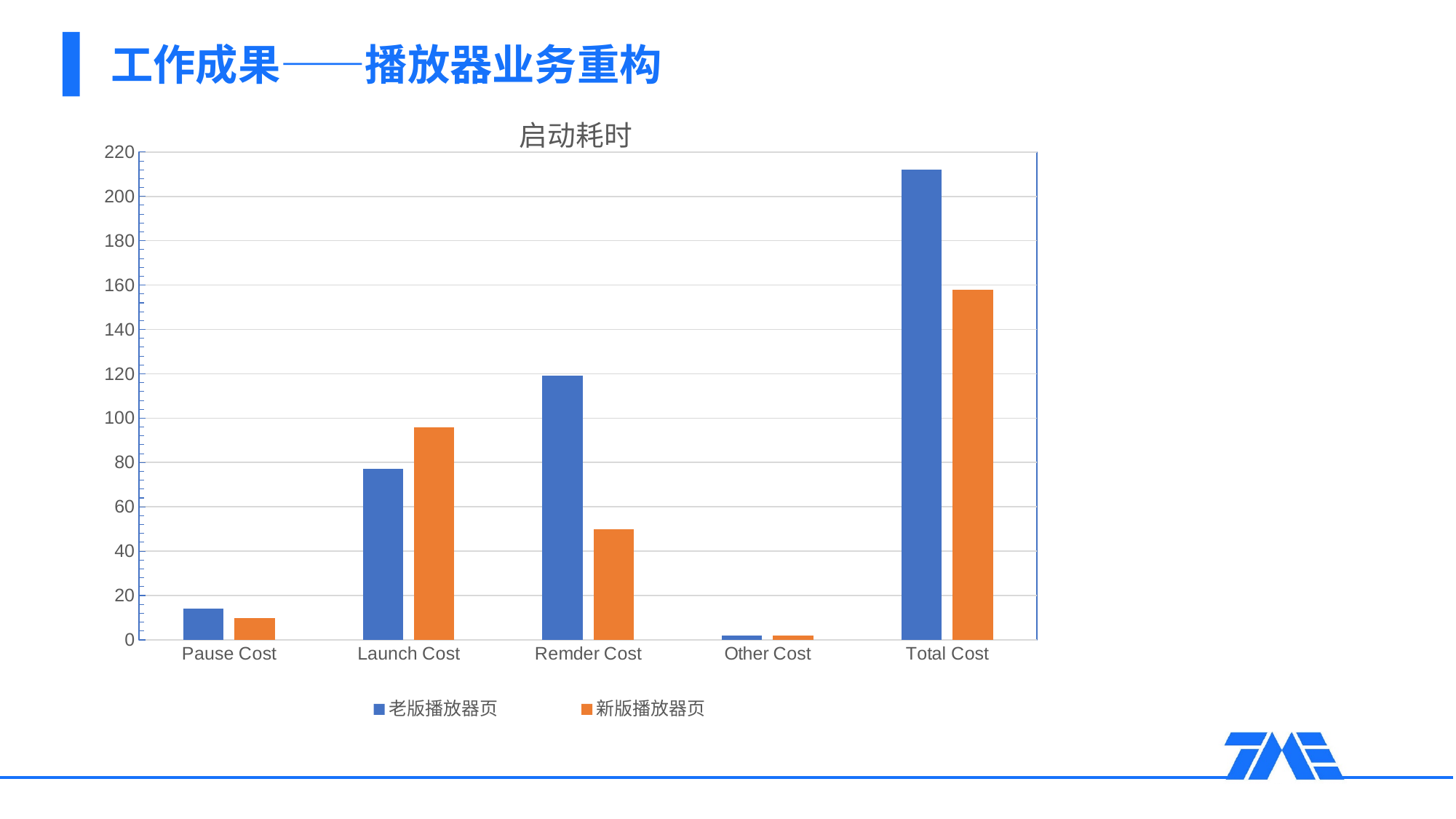

# 工作成果——播放器业务重构

### Chart: 启动耗时

| Category | 老版播放器页 | 新版播放器页 |
|---|---|---|
| Pause Cost | 14.0 | 10.0 |
| Launch Cost | 77.0 | 96.0 |
| Remder Cost | 119.0 | 50.0 |
| Other Cost | 2.0 | 2.0 |
| Total Cost | 212.0 | 158.0 |